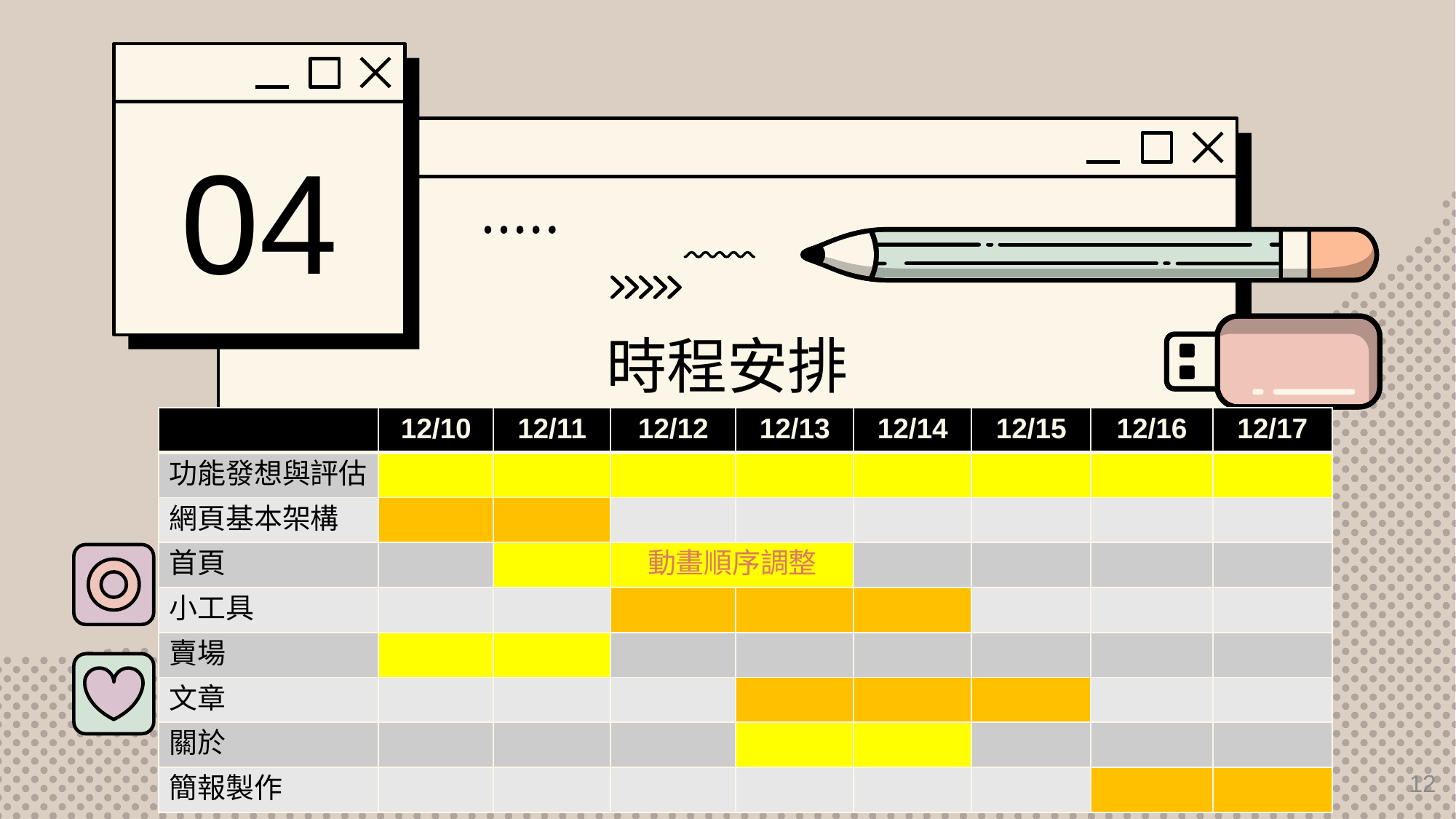

04

# 時程安排
|  | 12/10 | 12/11 | 12/12 | 12/13 | 12/14 | 12/15 | 12/16 | 12/17 |
| --- | --- | --- | --- | --- | --- | --- | --- | --- |
| 功能發想與評估 |  |  |  |  |  |  |  |  |
| 網頁基本架構 |  |  |  |  |  |  |  |  |
| 首頁 |  |  | 動畫順序調整 |  |  |  |  |  |
| 小工具 |  |  |  |  |  |  |  |  |
| 賣場 |  |  |  |  |  |  |  |  |
| 文章 |  |  |  |  |  |  |  |  |
| 關於 |  |  |  |  |  |  |  |  |
| 簡報製作 |  |  |  |  |  |  |  |  |

12